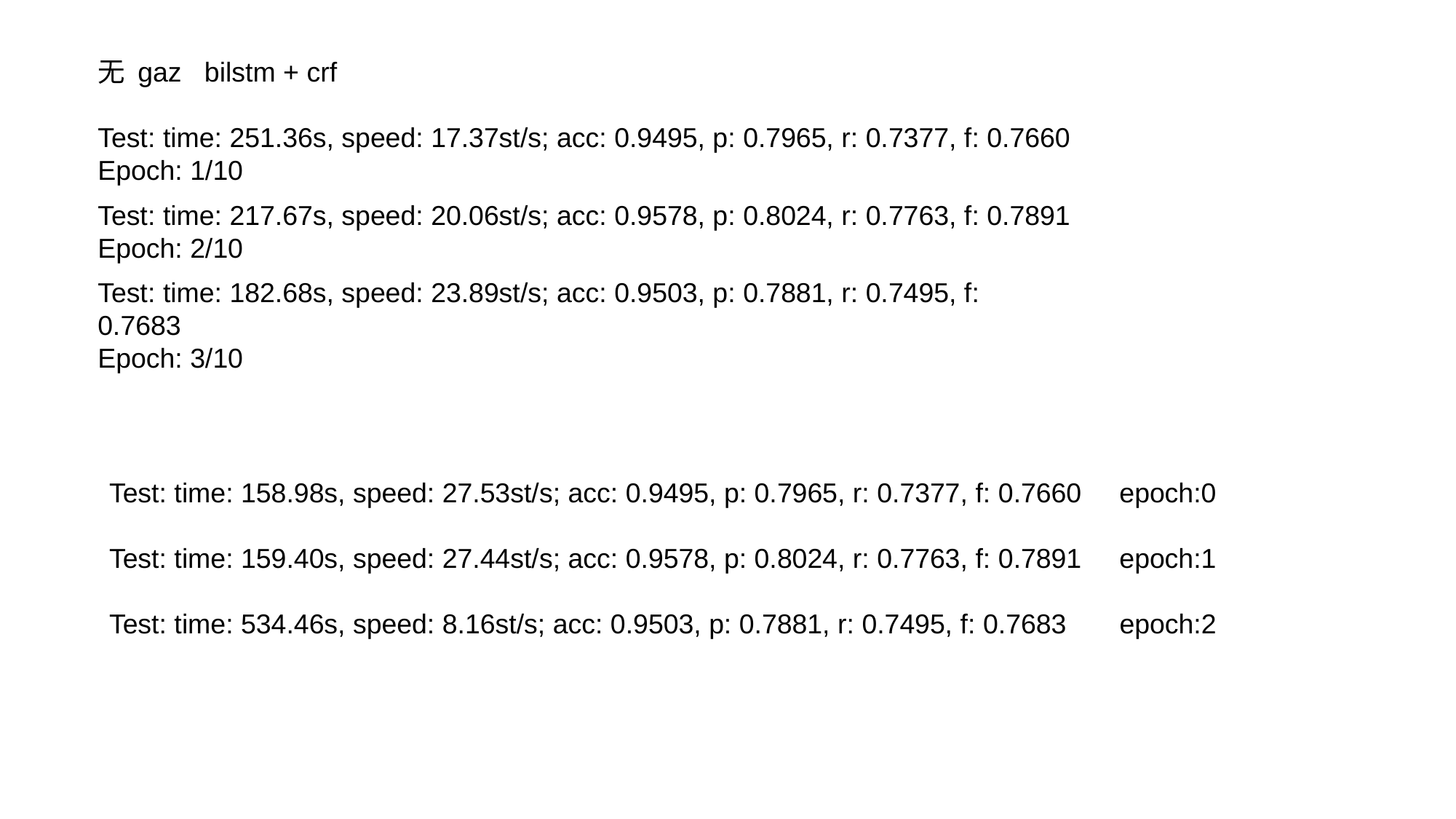

无 gaz   bilstm + crf

Test: time: 251.36s, speed: 17.37st/s; acc: 0.9495, p: 0.7965, r: 0.7377, f: 0.7660
Epoch: 1/10
Test: time: 217.67s, speed: 20.06st/s; acc: 0.9578, p: 0.8024, r: 0.7763, f: 0.7891
Epoch: 2/10
Test: time: 182.68s, speed: 23.89st/s; acc: 0.9503, p: 0.7881, r: 0.7495, f: 0.7683
Epoch: 3/10
Test: time: 158.98s, speed: 27.53st/s; acc: 0.9495, p: 0.7965, r: 0.7377, f: 0.7660     epoch:0

Test: time: 159.40s, speed: 27.44st/s; acc: 0.9578, p: 0.8024, r: 0.7763, f: 0.7891     epoch:1

Test: time: 534.46s, speed: 8.16st/s; acc: 0.9503, p: 0.7881, r: 0.7495, f: 0.7683       epoch:2